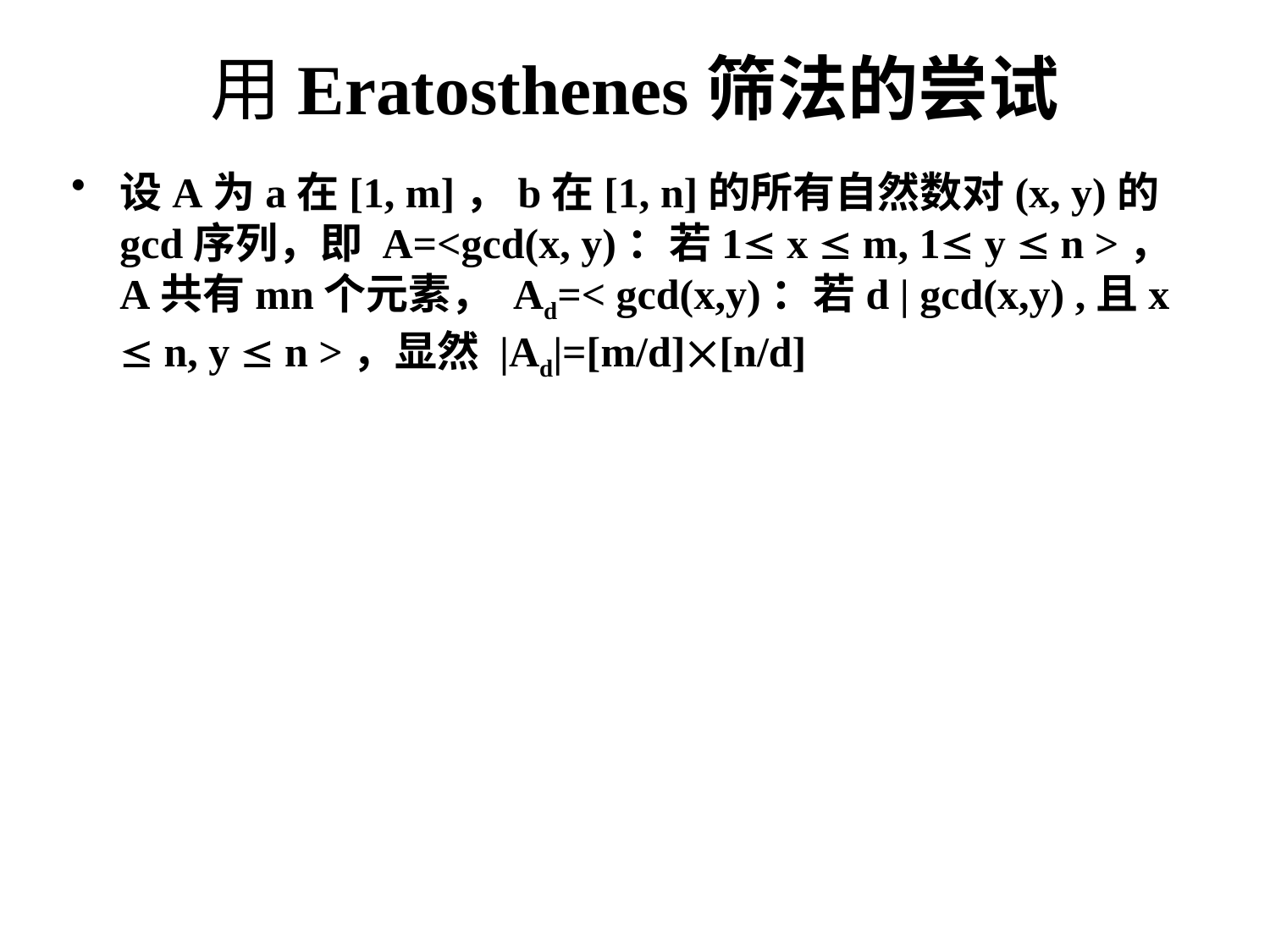

# 用Eratosthenes筛法的尝试
设A为a在[1, m]，b在[1, n]的所有自然数对(x, y)的gcd序列，即 A=<gcd(x, y)：若1≤ x ≤ m, 1≤ y ≤ n >，A共有mn个元素， Ad=< gcd(x,y)：若d | gcd(x,y) ,且x ≤ n, y ≤ n >，显然 |Ad|=[m/d]×[n/d]